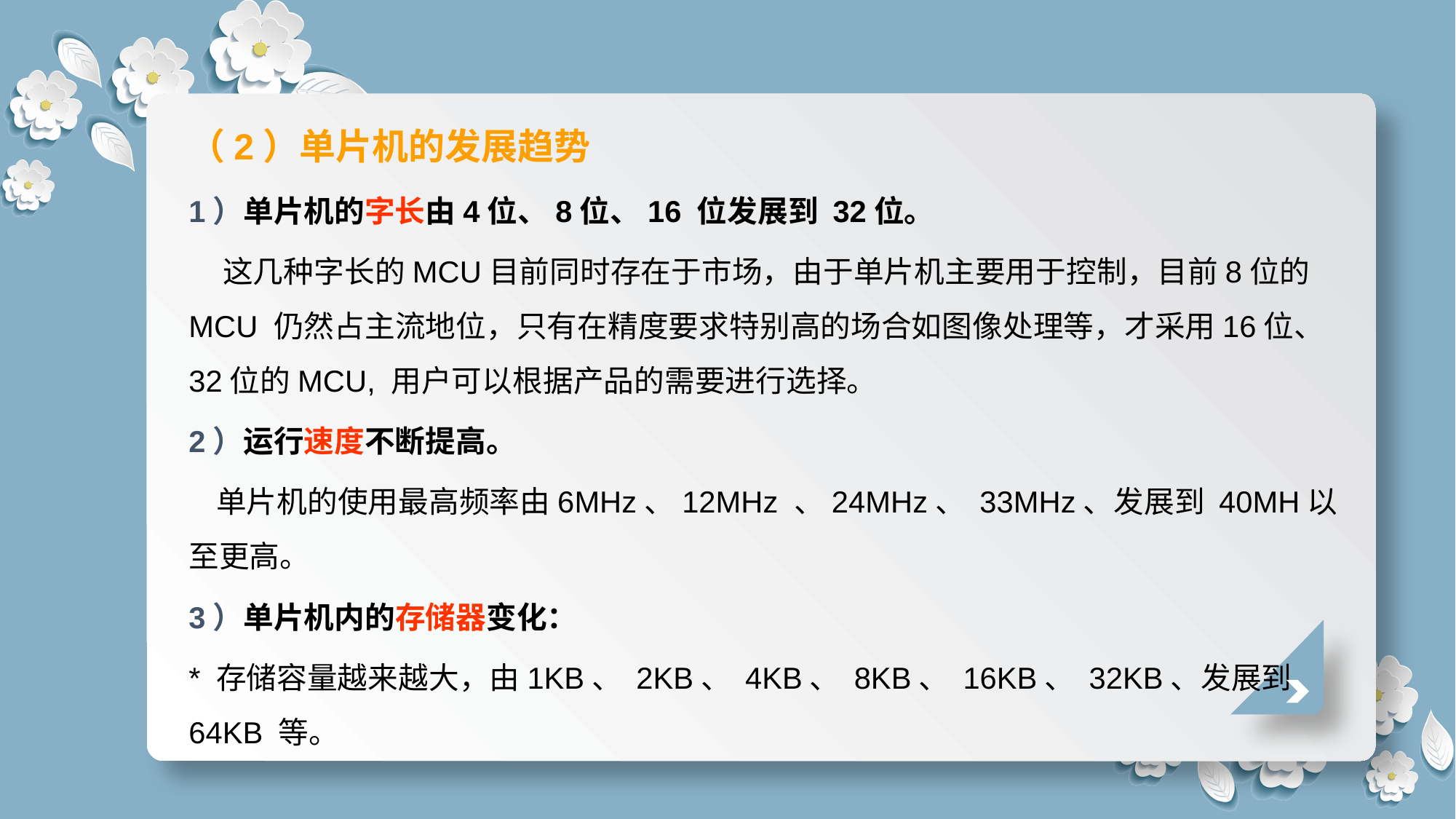

（2）单片机的发展趋势
1）单片机的字长由4位、8位、16 位发展到 32位。
    这几种字长的MCU目前同时存在于市场，由于单片机主要用于控制，目前8位的MCU 仍然占主流地位，只有在精度要求特别高的场合如图像处理等，才采用16位、32位的MCU, 用户可以根据产品的需要进行选择。
2）运行速度不断提高。
   单片机的使用最高频率由6MHz、12MHz 、24MHz、 33MHz、发展到 40MH以至更高。
3）单片机内的存储器变化：
* 存储容量越来越大，由1KB、 2KB、 4KB、 8KB、 16KB、 32KB、发展到 64KB 等。

延时符